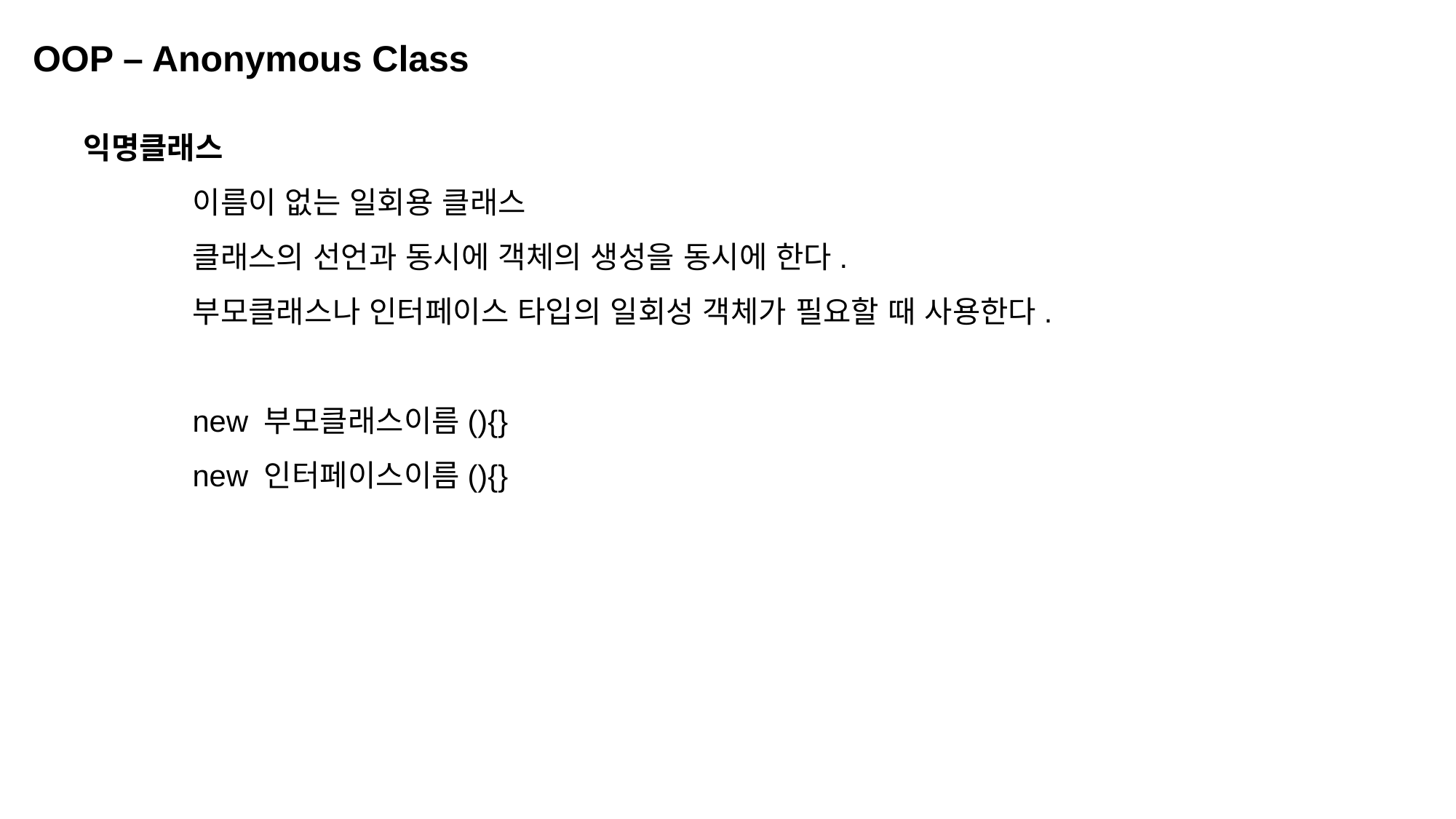

OOP – Anonymous Class
익명클래스
	이름이 없는 일회용 클래스
	클래스의 선언과 동시에 객체의 생성을 동시에 한다.
	부모클래스나 인터페이스 타입의 일회성 객체가 필요할 때 사용한다.

	new 부모클래스이름(){}
	new 인터페이스이름(){}